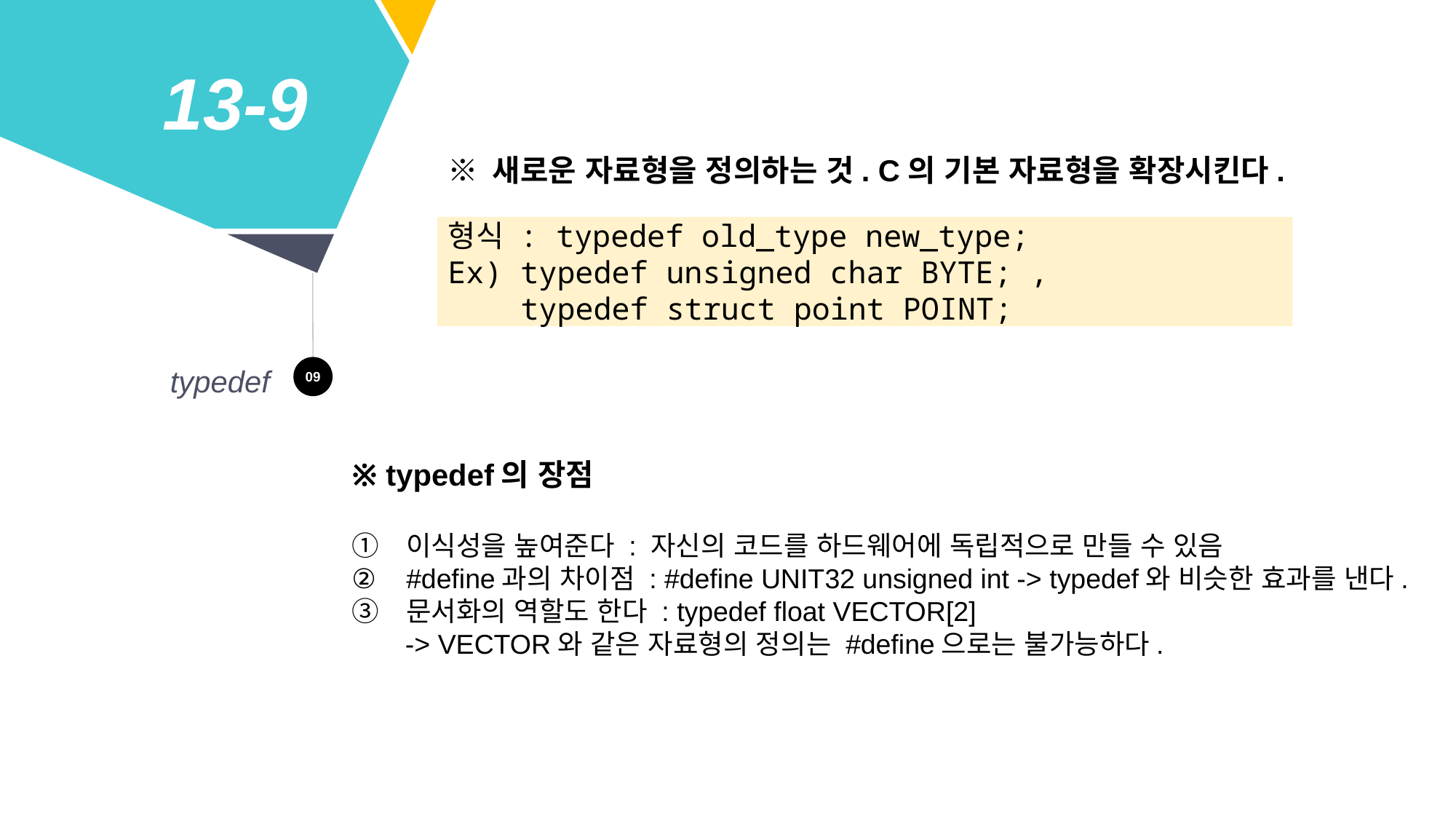

13-9
※ 새로운 자료형을 정의하는 것. C의 기본 자료형을 확장시킨다.
형식 : typedef old_type new_type;
Ex) typedef unsigned char BYTE; ,
    typedef struct point POINT;
09
typedef
※ typedef의 장점

이식성을 높여준다 : 자신의 코드를 하드웨어에 독립적으로 만들 수 있음
#define과의 차이점 : #define UNIT32 unsigned int -> typedef와 비슷한 효과를 낸다.
문서화의 역할도 한다 : typedef float VECTOR[2]
       -> VECTOR와 같은 자료형의 정의는 #define으로는 불가능하다.